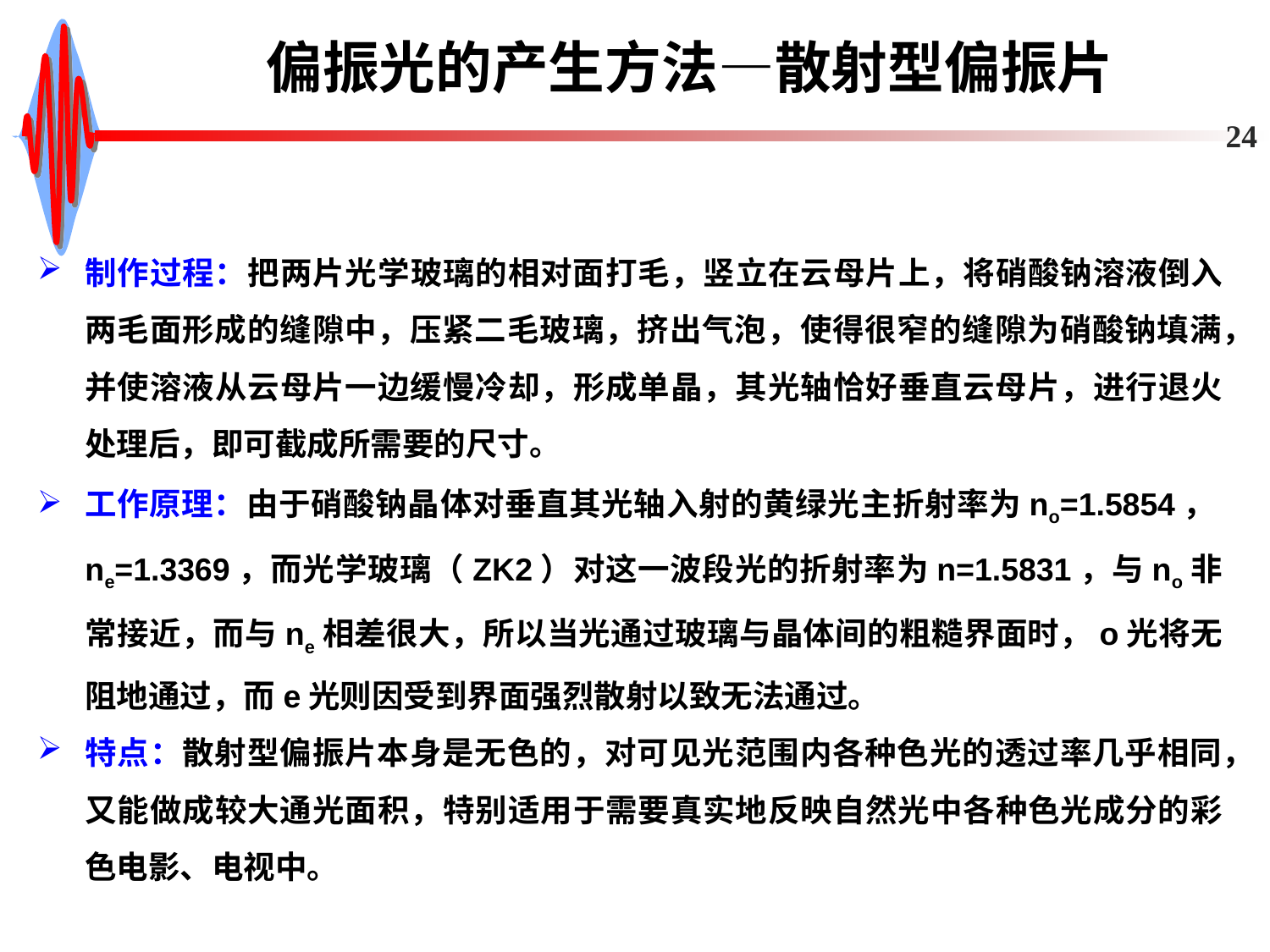

# 偏振光的产生方法—散射型偏振片
24
制作过程：把两片光学玻璃的相对面打毛，竖立在云母片上，将硝酸钠溶液倒入两毛面形成的缝隙中，压紧二毛玻璃，挤出气泡，使得很窄的缝隙为硝酸钠填满，并使溶液从云母片一边缓慢冷却，形成单晶，其光轴恰好垂直云母片，进行退火处理后，即可截成所需要的尺寸。
工作原理：由于硝酸钠晶体对垂直其光轴入射的黄绿光主折射率为no=1.5854，ne=1.3369，而光学玻璃（ZK2）对这一波段光的折射率为n=1.5831，与no非常接近，而与ne相差很大，所以当光通过玻璃与晶体间的粗糙界面时，o光将无阻地通过，而e光则因受到界面强烈散射以致无法通过。
特点：散射型偏振片本身是无色的，对可见光范围内各种色光的透过率几乎相同，又能做成较大通光面积，特别适用于需要真实地反映自然光中各种色光成分的彩色电影、电视中。